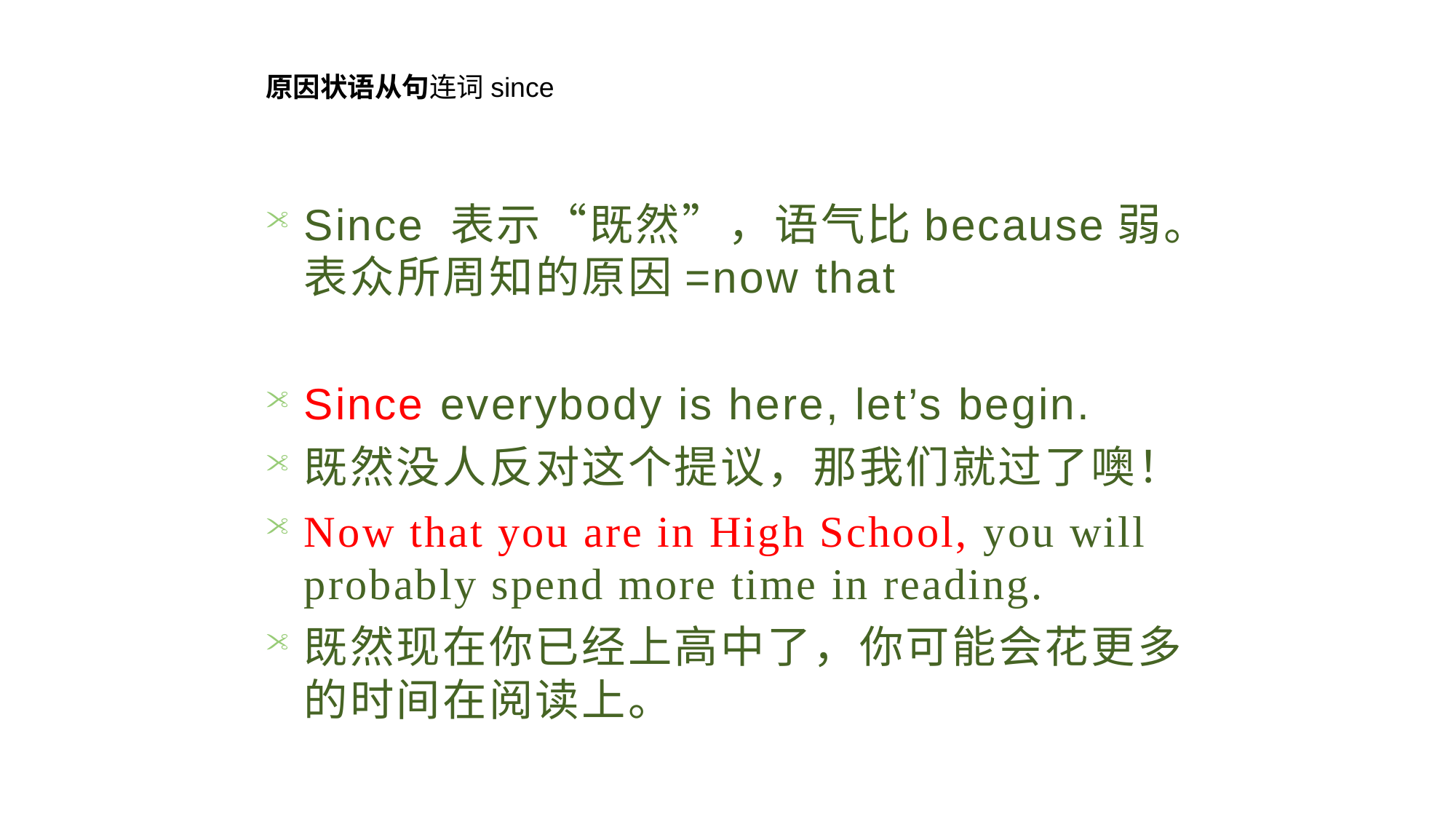

原因状语从句连词since
Since 表示“既然”，语气比because弱。表众所周知的原因=now that

Since everybody is here, let’s begin.
既然没人反对这个提议，那我们就过了噢！
Now that you are in High School, you will probably spend more time in reading.
既然现在你已经上高中了，你可能会花更多的时间在阅读上。